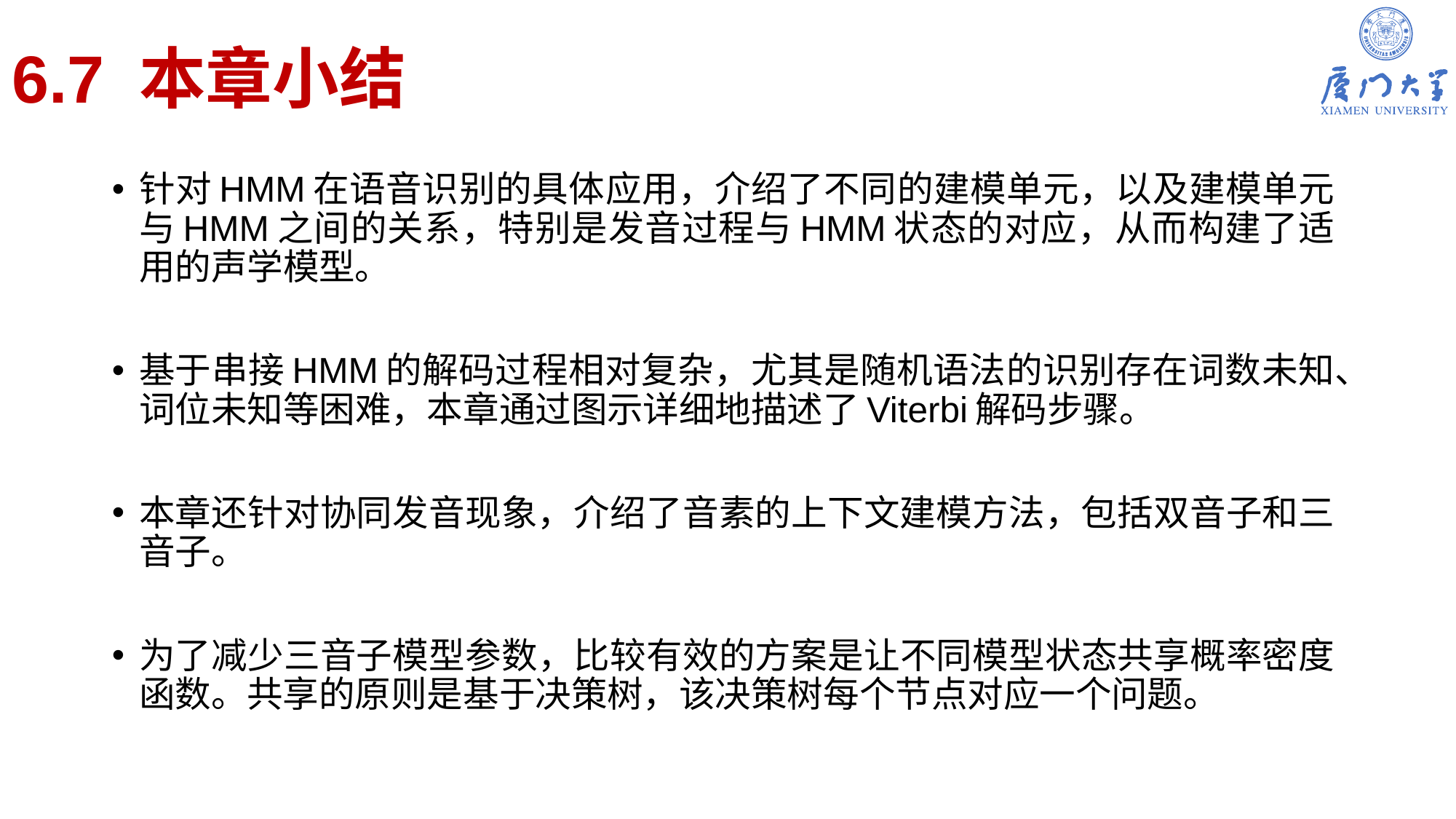

# 6.7 本章小结
针对HMM在语音识别的具体应用，介绍了不同的建模单元，以及建模单元与HMM之间的关系，特别是发音过程与HMM状态的对应，从而构建了适用的声学模型。

基于串接HMM的解码过程相对复杂，尤其是随机语法的识别存在词数未知、词位未知等困难，本章通过图示详细地描述了Viterbi解码步骤。

本章还针对协同发音现象，介绍了音素的上下文建模方法，包括双音子和三音子。

为了减少三音子模型参数，比较有效的方案是让不同模型状态共享概率密度函数。共享的原则是基于决策树，该决策树每个节点对应一个问题。